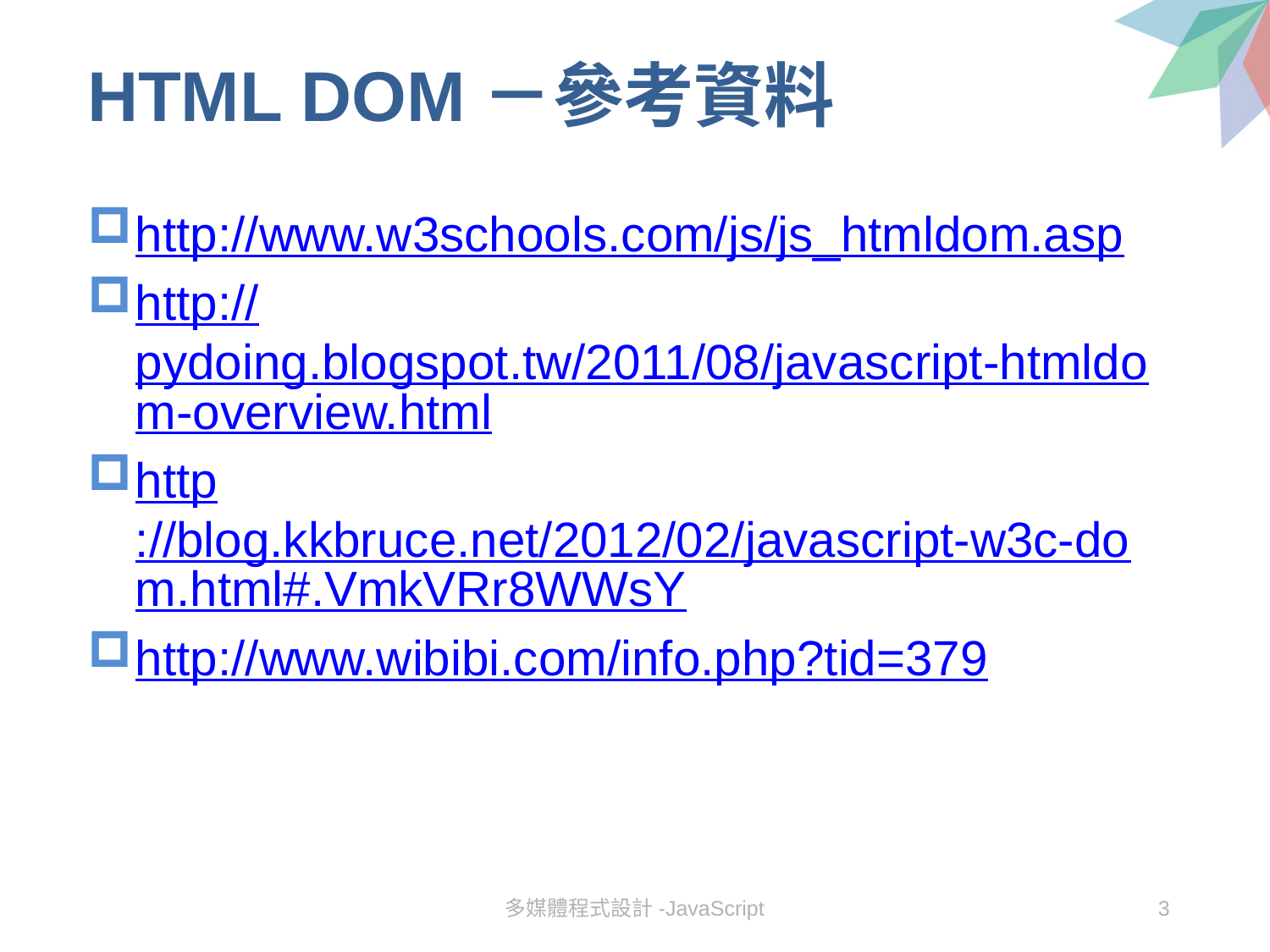

# HTML DOM－參考資料
http://www.w3schools.com/js/js_htmldom.asp
http://pydoing.blogspot.tw/2011/08/javascript-htmldom-overview.html
http://blog.kkbruce.net/2012/02/javascript-w3c-dom.html#.VmkVRr8WWsY
http://www.wibibi.com/info.php?tid=379

多媒體程式設計-JavaScript
3